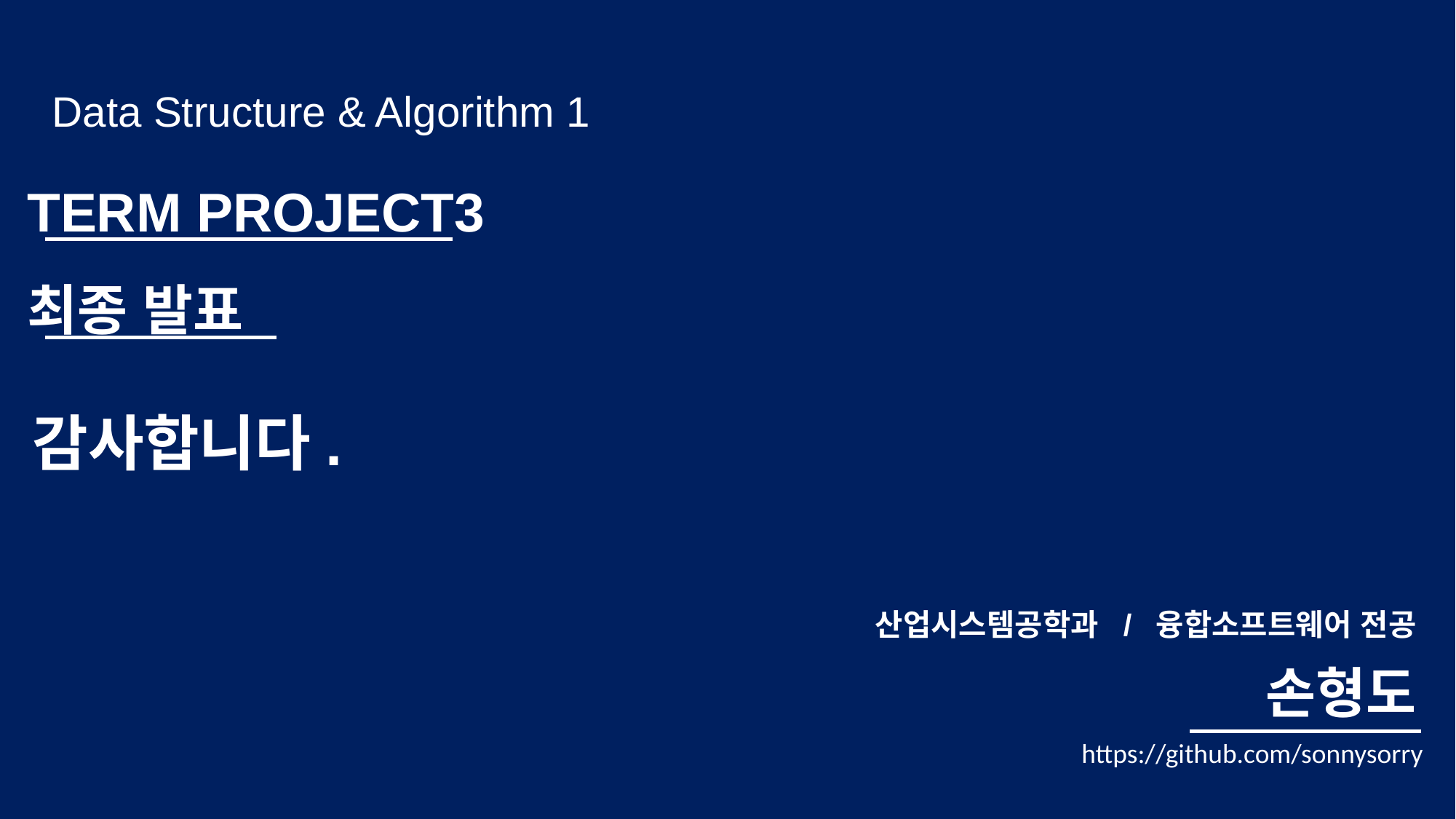

Data Structure & Algorithm 1
TERM PROJECT3
최종 발표
감사합니다.
산업시스템공학과  /  융합소프트웨어 전공

 손형도
https://github.com/sonnysorry